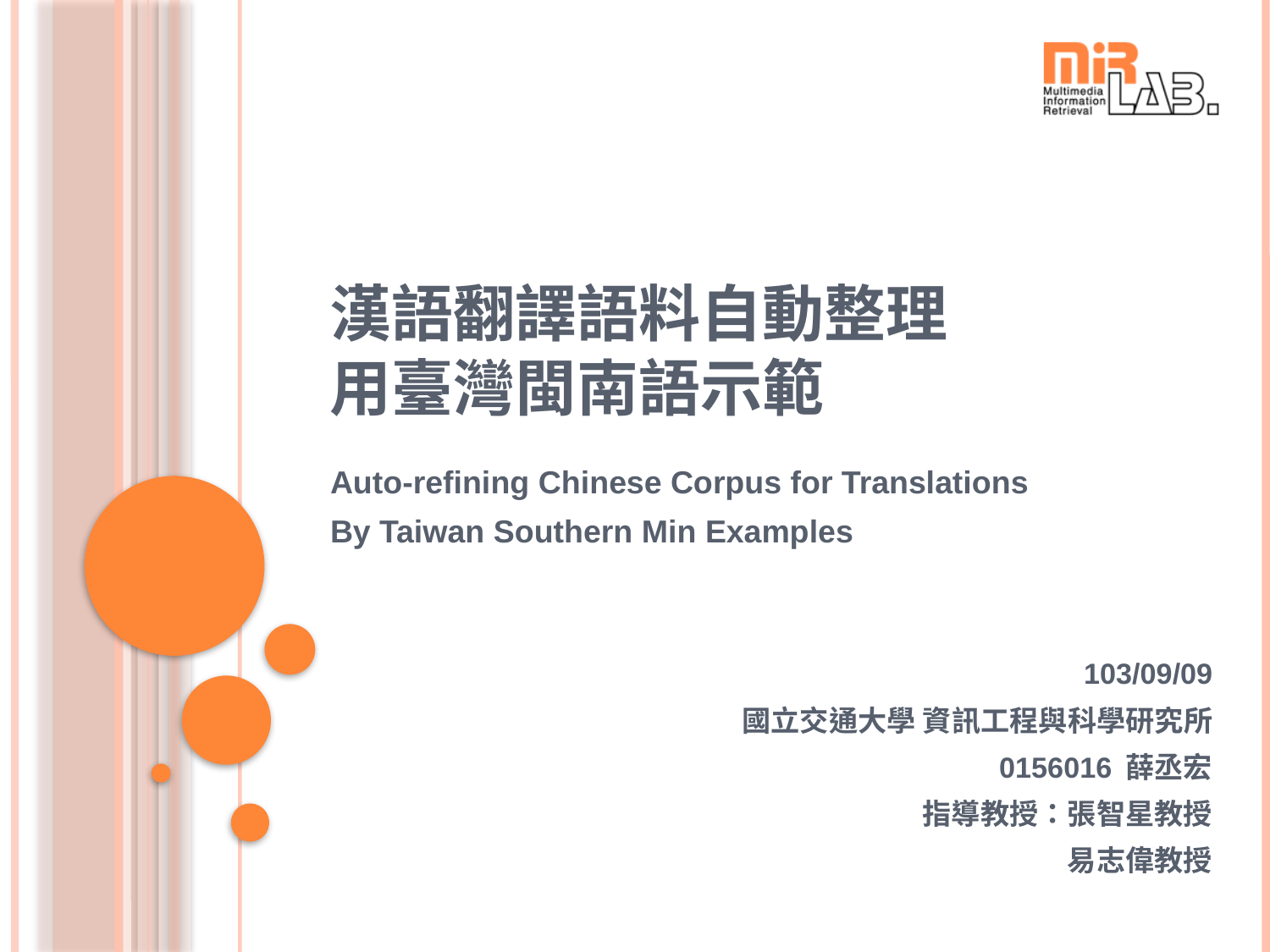

# 漢語翻譯語料自動整理 用臺灣閩南語示範
Auto-refining Chinese Corpus for Translations
By Taiwan Southern Min Examples
103/09/09
國立交通大學 資訊工程與科學研究所
0156016 薛丞宏
指導教授：張智星教授
易志偉教授